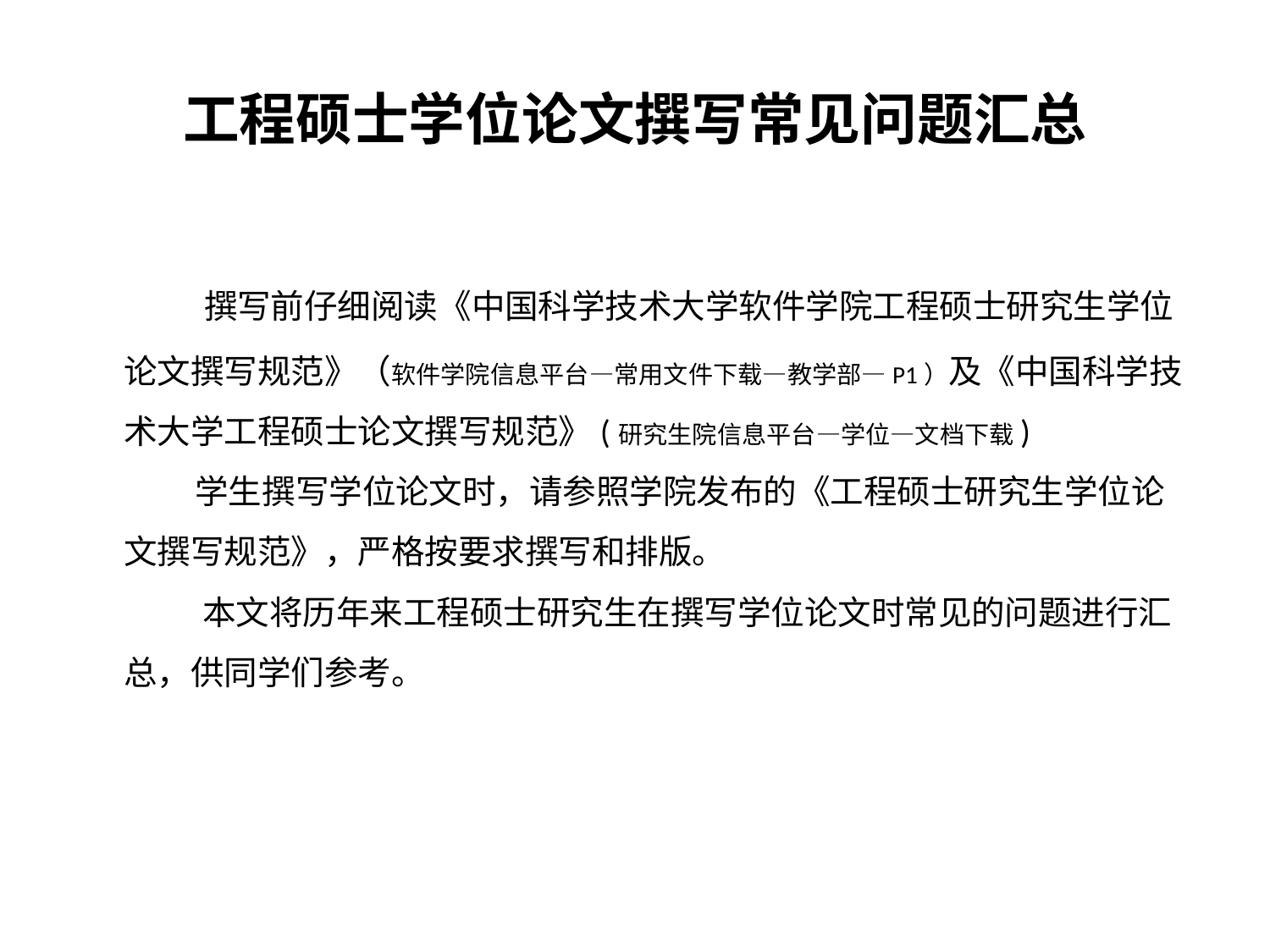

# 工程硕士学位论文撰写常见问题汇总
         撰写前仔细阅读《中国科学技术大学软件学院工程硕士研究生学位论文撰写规范》（软件学院信息平台—常用文件下载—教学部—P1）及《中国科学技术大学工程硕士论文撰写规范》(研究生院信息平台—学位—文档下载)
               学生撰写学位论文时，请参照学院发布的《工程硕士研究生学位论文撰写规范》，严格按要求撰写和排版。
                本文将历年来工程硕士研究生在撰写学位论文时常见的问题进行汇总，供同学们参考。